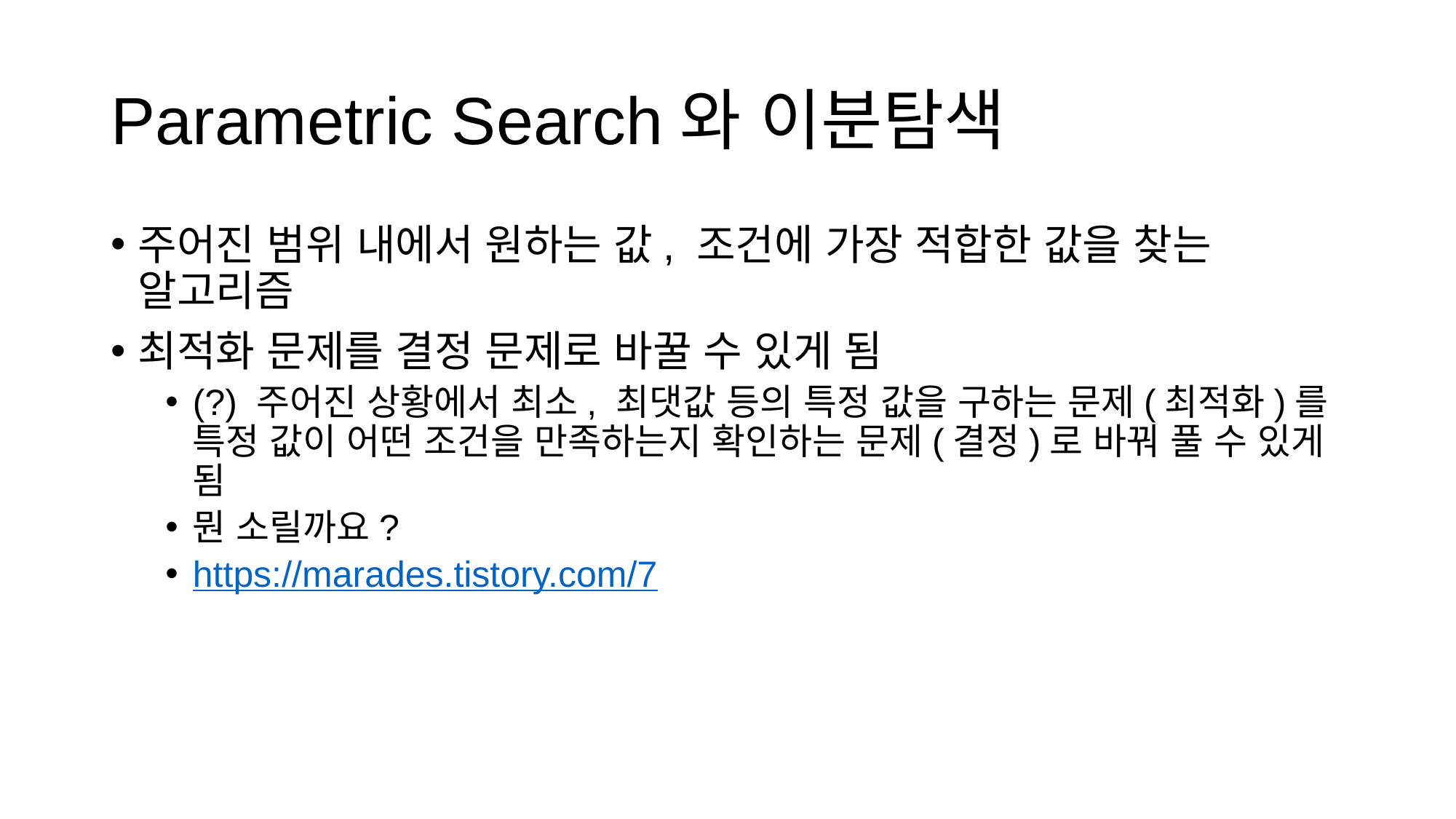

# Parametric Search와 이분탐색
주어진 범위 내에서 원하는 값, 조건에 가장 적합한 값을 찾는 알고리즘
최적화 문제를 결정 문제로 바꿀 수 있게 됨
(?) 주어진 상황에서 최소, 최댓값 등의 특정 값을 구하는 문제(최적화)를 특정 값이 어떤 조건을 만족하는지 확인하는 문제(결정)로 바꿔 풀 수 있게 됨
뭔 소릴까요?
https://marades.tistory.com/7